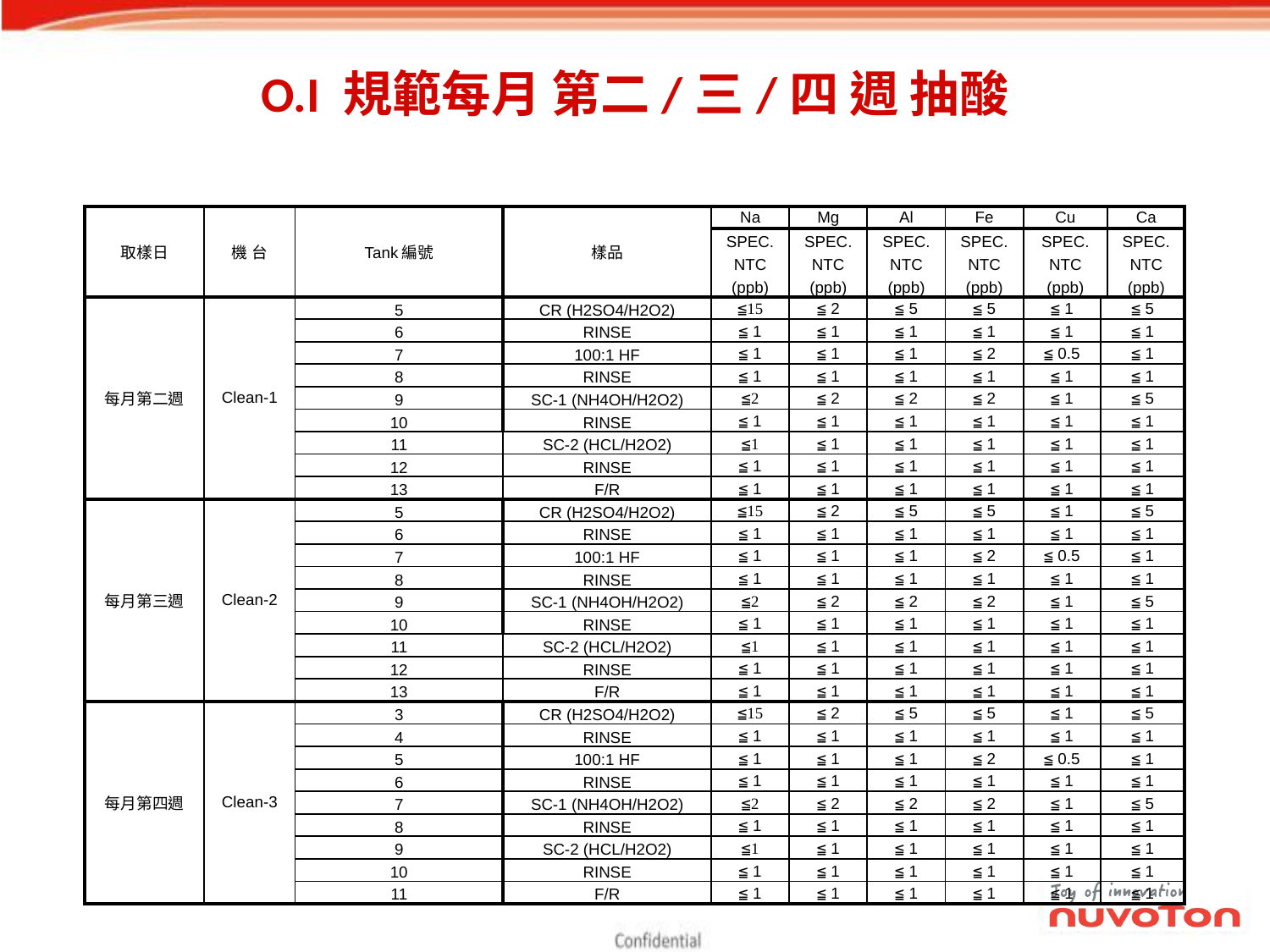

# O.I 規範每月 第二/三/四 週 抽酸

| 取樣日 | 機 台 | Tank編號 | 樣品 | Na | Mg | Al | Fe | Cu |  | Ca |
| --- | --- | --- | --- | --- | --- | --- | --- | --- | --- | --- |
|  |  |  |  | SPEC. | SPEC. | SPEC. | SPEC. | SPEC. |  | SPEC. |
|  |  |  |  | NTC | NTC | NTC | NTC | NTC |  | NTC |
|  |  |  |  | (ppb) | (ppb) | (ppb) | (ppb) | (ppb) |  | (ppb) |
| 每月第二週 | Clean-1 | 5 | CR (H2SO4/H2O2) | ≦15 | ≦ 2 | ≦ 5 | ≦ 5 | ≦ 1 | ≦ 5 |  |
|  |  | 6 | RINSE | ≦ 1 | ≦ 1 | ≦ 1 | ≦ 1 | ≦ 1 | ≦ 1 |  |
|  |  | 7 | 100:1 HF | ≦ 1 | ≦ 1 | ≦ 1 | ≦ 2 | ≦ 0.5 | ≦ 1 |  |
|  |  | 8 | RINSE | ≦ 1 | ≦ 1 | ≦ 1 | ≦ 1 | ≦ 1 | ≦ 1 |  |
|  |  | 9 | SC-1 (NH4OH/H2O2) | ≦2 | ≦ 2 | ≦ 2 | ≦ 2 | ≦ 1 | ≦ 5 |  |
|  |  | 10 | RINSE | ≦ 1 | ≦ 1 | ≦ 1 | ≦ 1 | ≦ 1 | ≦ 1 |  |
|  |  | 11 | SC-2 (HCL/H2O2) | ≦1 | ≦ 1 | ≦ 1 | ≦ 1 | ≦ 1 | ≦ 1 |  |
|  |  | 12 | RINSE | ≦ 1 | ≦ 1 | ≦ 1 | ≦ 1 | ≦ 1 | ≦ 1 |  |
|  |  | 13 | F/R | ≦ 1 | ≦ 1 | ≦ 1 | ≦ 1 | ≦ 1 | ≦ 1 |  |
| 每月第三週 | Clean-2 | 5 | CR (H2SO4/H2O2) | ≦15 | ≦ 2 | ≦ 5 | ≦ 5 | ≦ 1 | ≦ 5 |  |
|  |  | 6 | RINSE | ≦ 1 | ≦ 1 | ≦ 1 | ≦ 1 | ≦ 1 | ≦ 1 |  |
|  |  | 7 | 100:1 HF | ≦ 1 | ≦ 1 | ≦ 1 | ≦ 2 | ≦ 0.5 | ≦ 1 |  |
|  |  | 8 | RINSE | ≦ 1 | ≦ 1 | ≦ 1 | ≦ 1 | ≦ 1 | ≦ 1 |  |
|  |  | 9 | SC-1 (NH4OH/H2O2) | ≦2 | ≦ 2 | ≦ 2 | ≦ 2 | ≦ 1 | ≦ 5 |  |
|  |  | 10 | RINSE | ≦ 1 | ≦ 1 | ≦ 1 | ≦ 1 | ≦ 1 | ≦ 1 |  |
|  |  | 11 | SC-2 (HCL/H2O2) | ≦1 | ≦ 1 | ≦ 1 | ≦ 1 | ≦ 1 | ≦ 1 |  |
|  |  | 12 | RINSE | ≦ 1 | ≦ 1 | ≦ 1 | ≦ 1 | ≦ 1 | ≦ 1 |  |
|  |  | 13 | F/R | ≦ 1 | ≦ 1 | ≦ 1 | ≦ 1 | ≦ 1 | ≦ 1 |  |
| 每月第四週 | Clean-3 | 3 | CR (H2SO4/H2O2) | ≦15 | ≦ 2 | ≦ 5 | ≦ 5 | ≦ 1 | ≦ 5 |  |
|  |  | 4 | RINSE | ≦ 1 | ≦ 1 | ≦ 1 | ≦ 1 | ≦ 1 | ≦ 1 |  |
|  |  | 5 | 100:1 HF | ≦ 1 | ≦ 1 | ≦ 1 | ≦ 2 | ≦ 0.5 | ≦ 1 |  |
|  |  | 6 | RINSE | ≦ 1 | ≦ 1 | ≦ 1 | ≦ 1 | ≦ 1 | ≦ 1 |  |
|  |  | 7 | SC-1 (NH4OH/H2O2) | ≦2 | ≦ 2 | ≦ 2 | ≦ 2 | ≦ 1 | ≦ 5 |  |
|  |  | 8 | RINSE | ≦ 1 | ≦ 1 | ≦ 1 | ≦ 1 | ≦ 1 | ≦ 1 |  |
|  |  | 9 | SC-2 (HCL/H2O2) | ≦1 | ≦ 1 | ≦ 1 | ≦ 1 | ≦ 1 | ≦ 1 |  |
|  |  | 10 | RINSE | ≦ 1 | ≦ 1 | ≦ 1 | ≦ 1 | ≦ 1 | ≦ 1 |  |
|  |  | 11 | F/R | ≦ 1 | ≦ 1 | ≦ 1 | ≦ 1 | ≦ 1 | ≦ 1 |  |